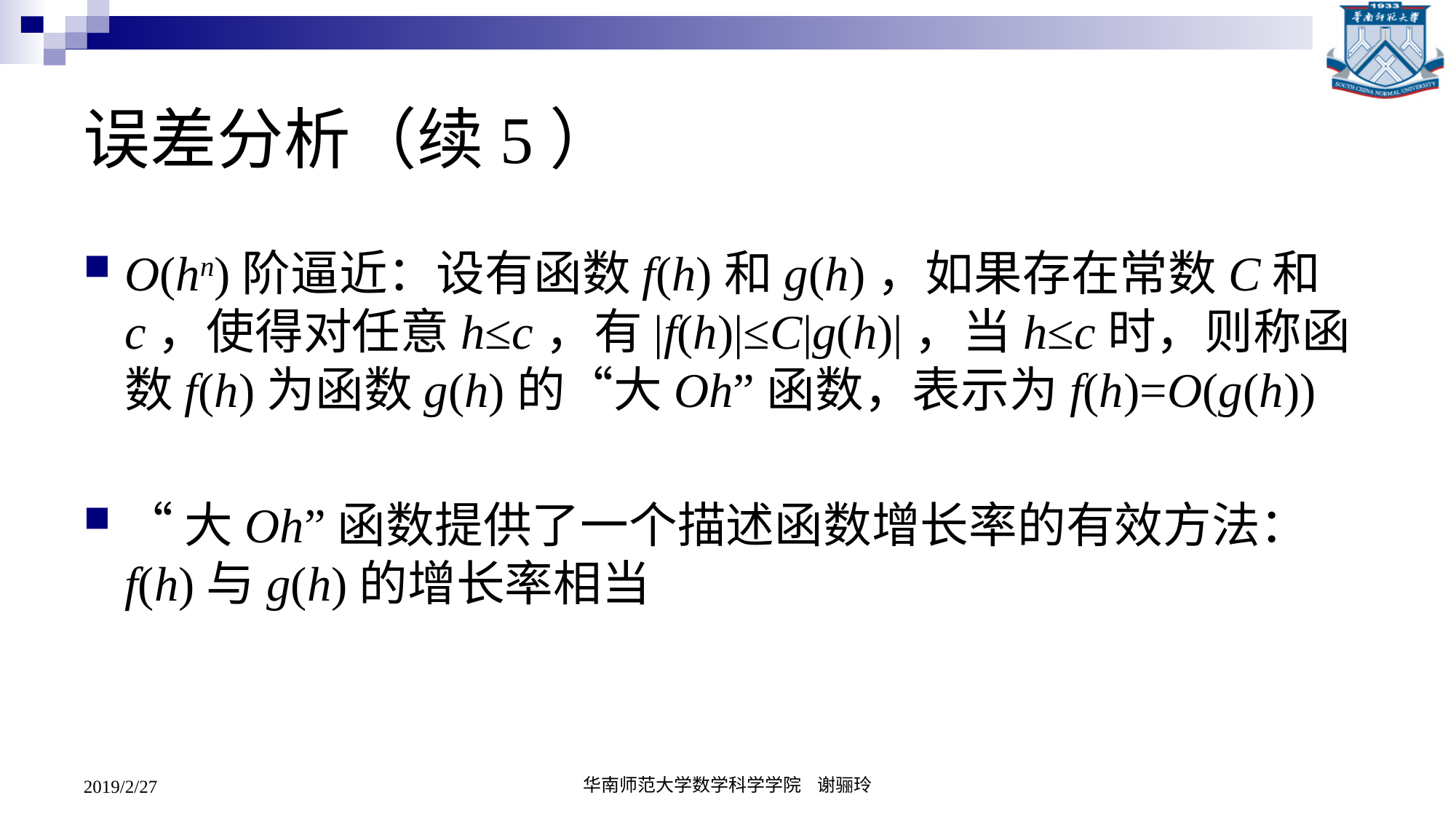

# 误差分析（续5）
O(hn)阶逼近：设有函数f(h)和g(h)，如果存在常数C和c，使得对任意h≤c，有|f(h)|≤C|g(h)|，当h≤c时，则称函数f(h)为函数g(h)的“大Oh”函数，表示为f(h)=O(g(h))

“大Oh”函数提供了一个描述函数增长率的有效方法： f(h)与g(h)的增长率相当
2019/2/27
华南师范大学数学科学学院    谢骊玲